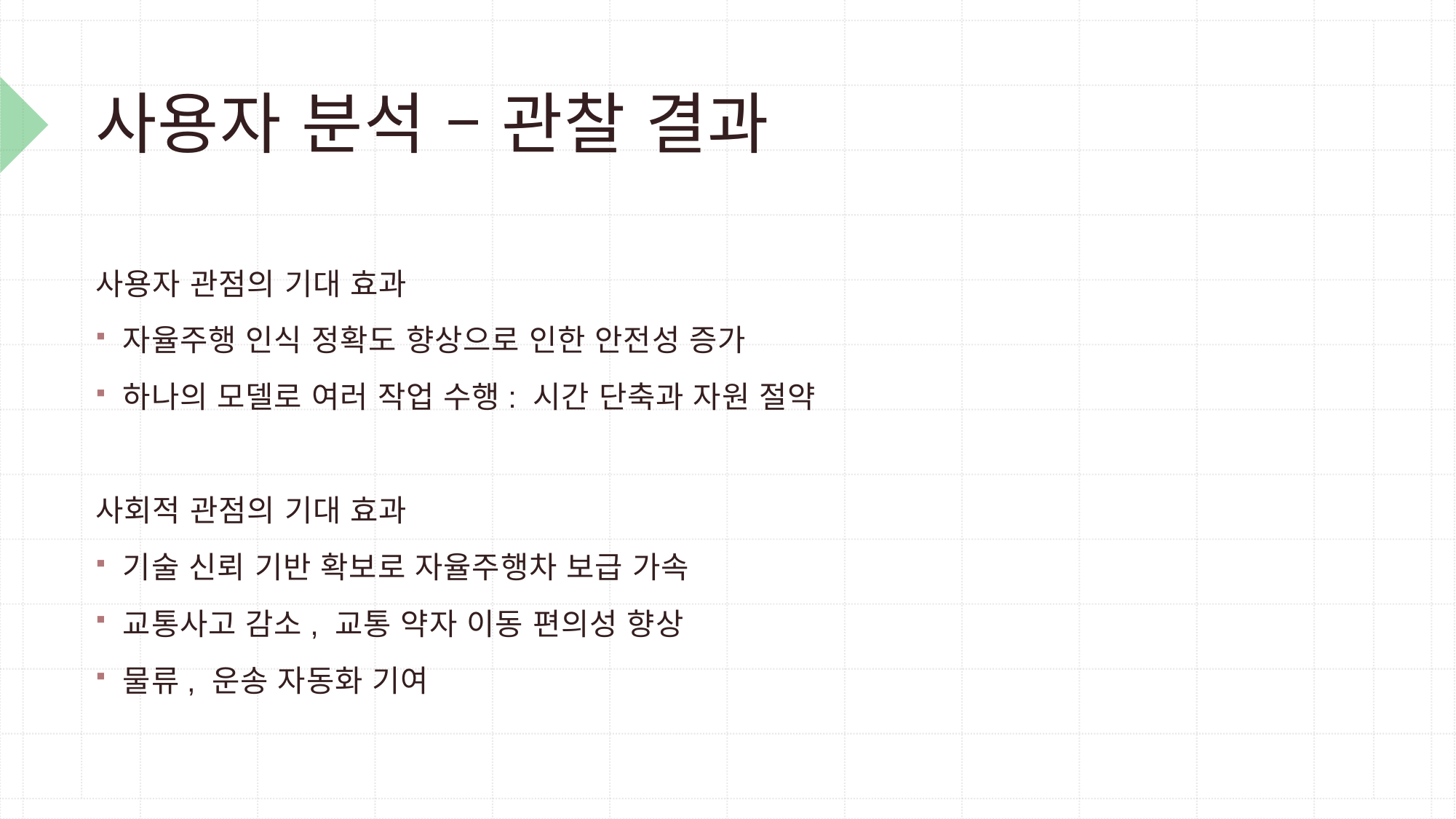

# 사용자 분석 – 관찰 결과
사용자 관점의 기대 효과
자율주행 인식 정확도 향상으로 인한 안전성 증가
하나의 모델로 여러 작업 수행: 시간 단축과 자원 절약

사회적 관점의 기대 효과
기술 신뢰 기반 확보로 자율주행차 보급 가속
교통사고 감소, 교통 약자 이동 편의성 향상
물류, 운송 자동화 기여